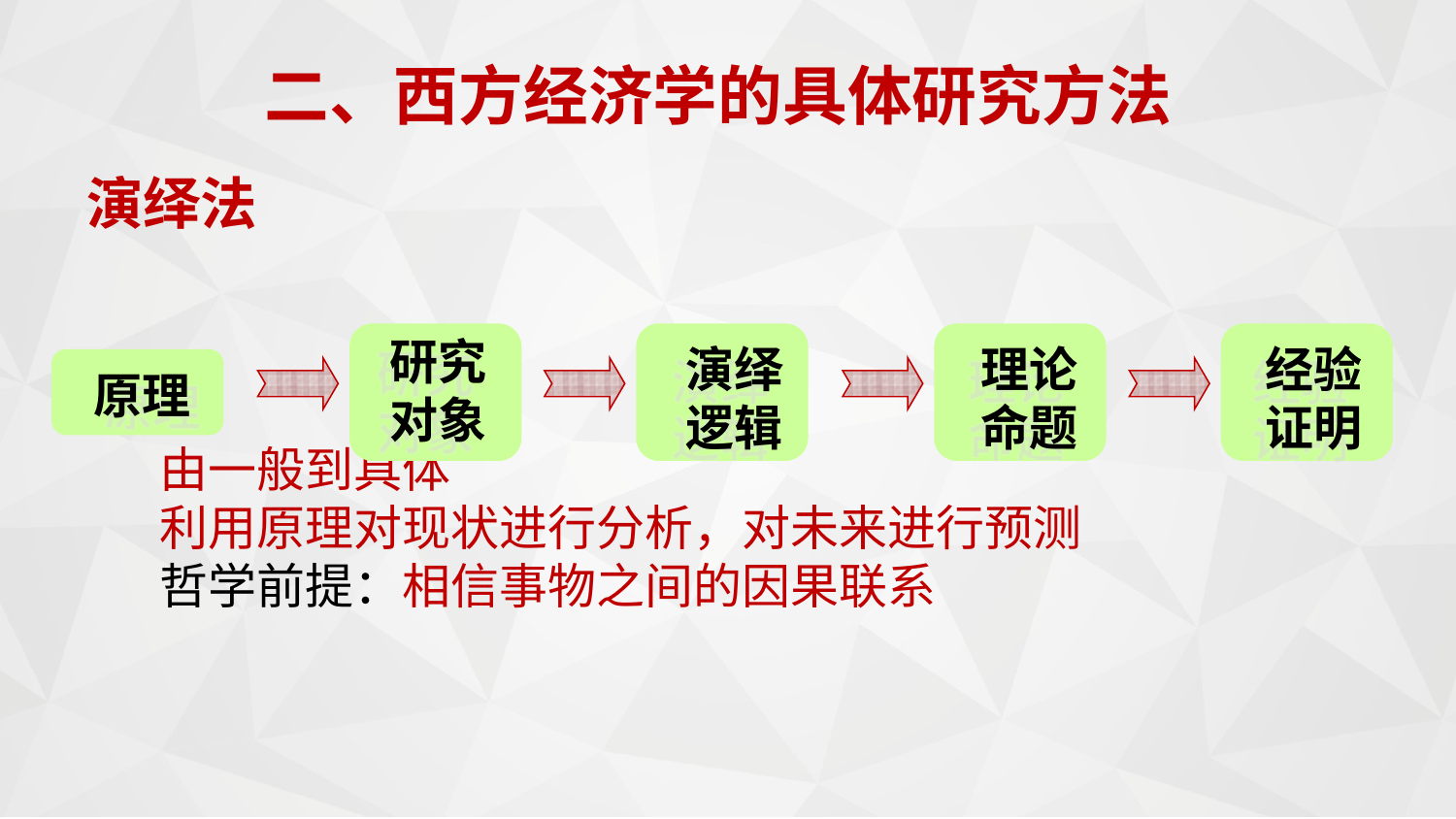

二、西方经济学的具体研究方法
演绎法

由一般到具体
利用原理对现状进行分析，对未来进行预测
哲学前提：相信事物之间的因果联系

研究对象

演绎逻辑

理论命题

经验证明

原理